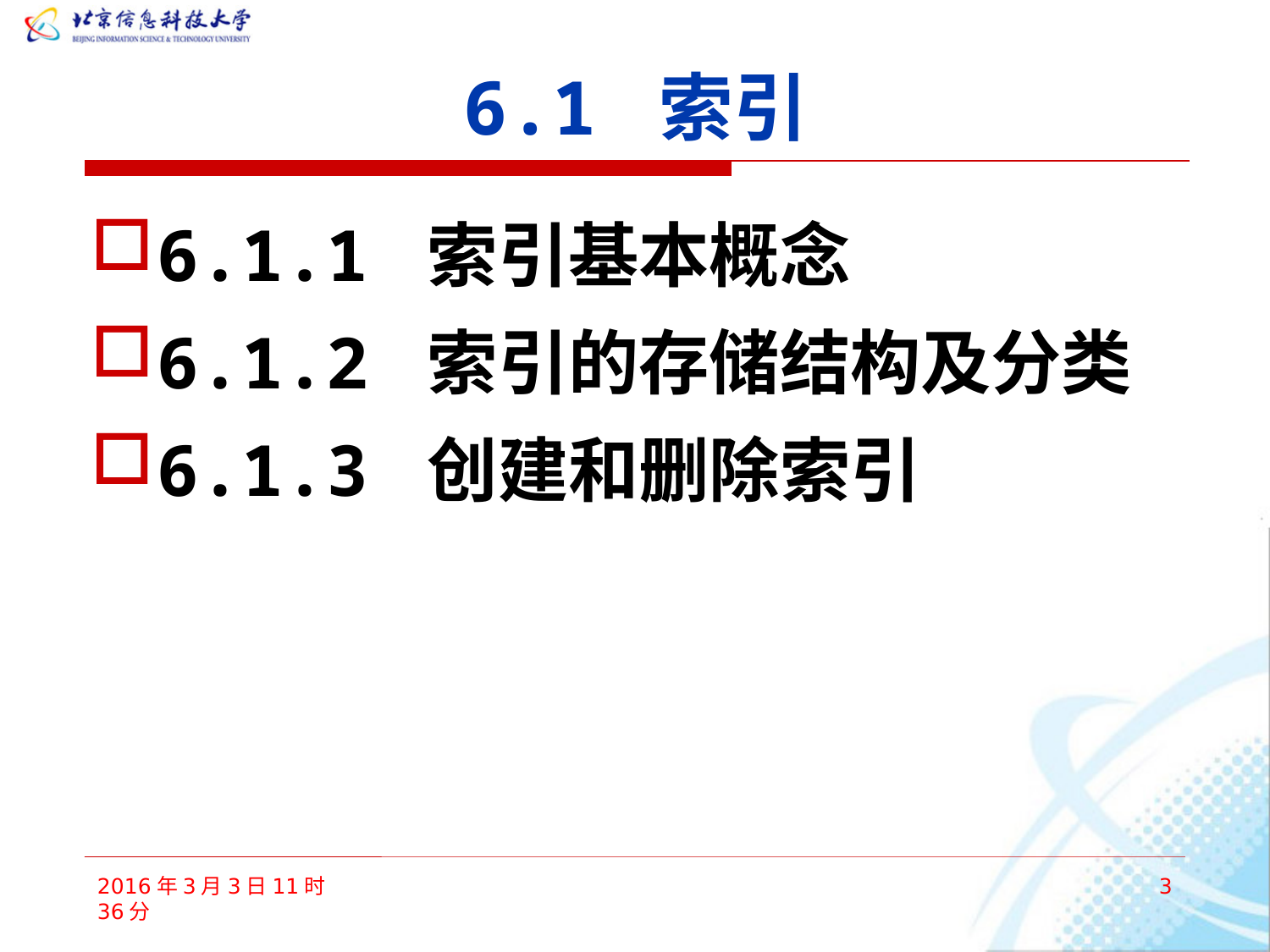

# 6.1 索引
6.1.1 索引基本概念
6.1.2 索引的存储结构及分类
6.1.3 创建和删除索引
2016年3月3日11时36分
3